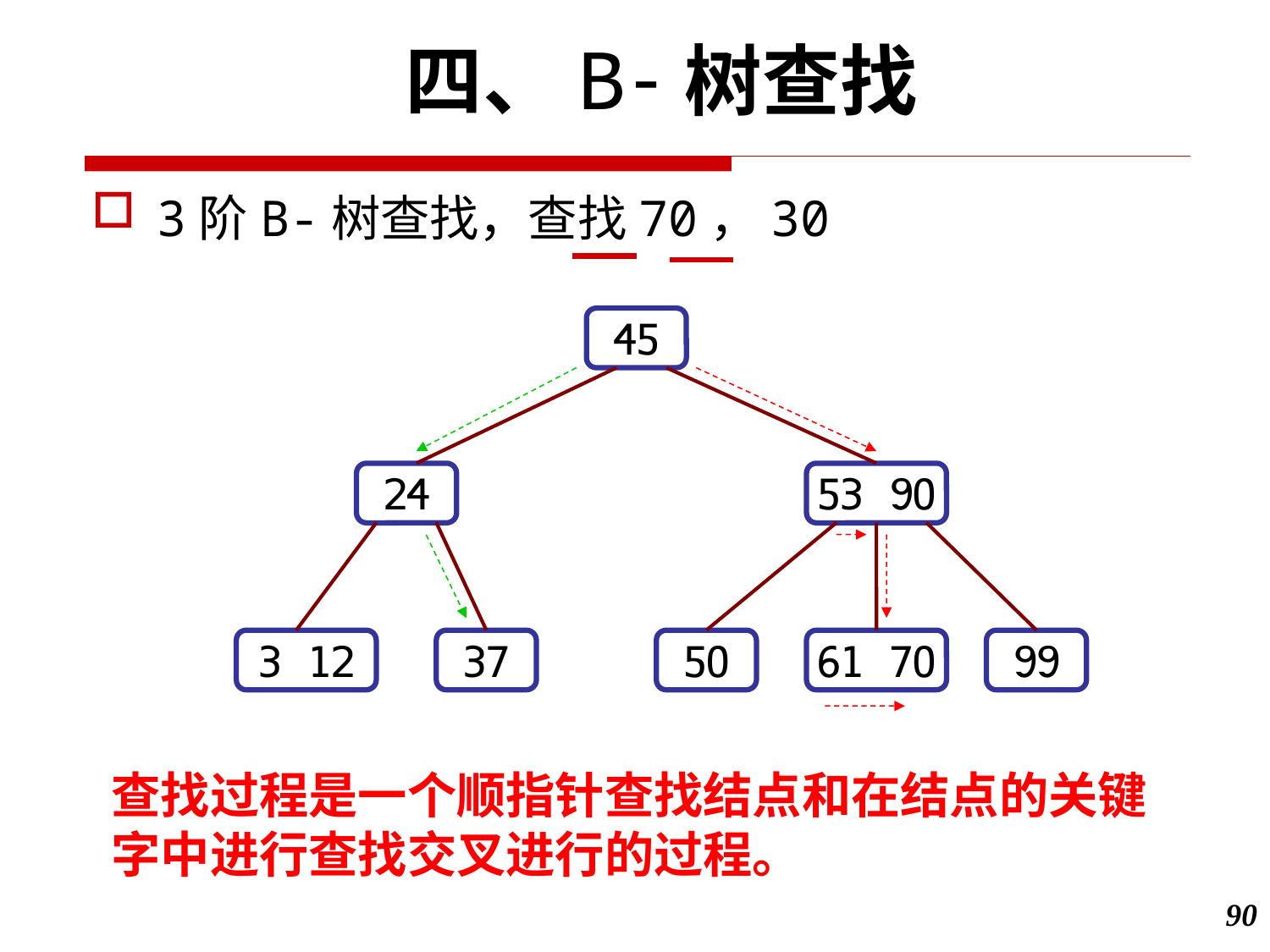

四、B-树查找
3阶B-树查找，查找70，30

45

24
53  90

3  12
37
50
61  70
99

查找过程是一个顺指针查找结点和在结点的关键字中进行查找交叉进行的过程。
90